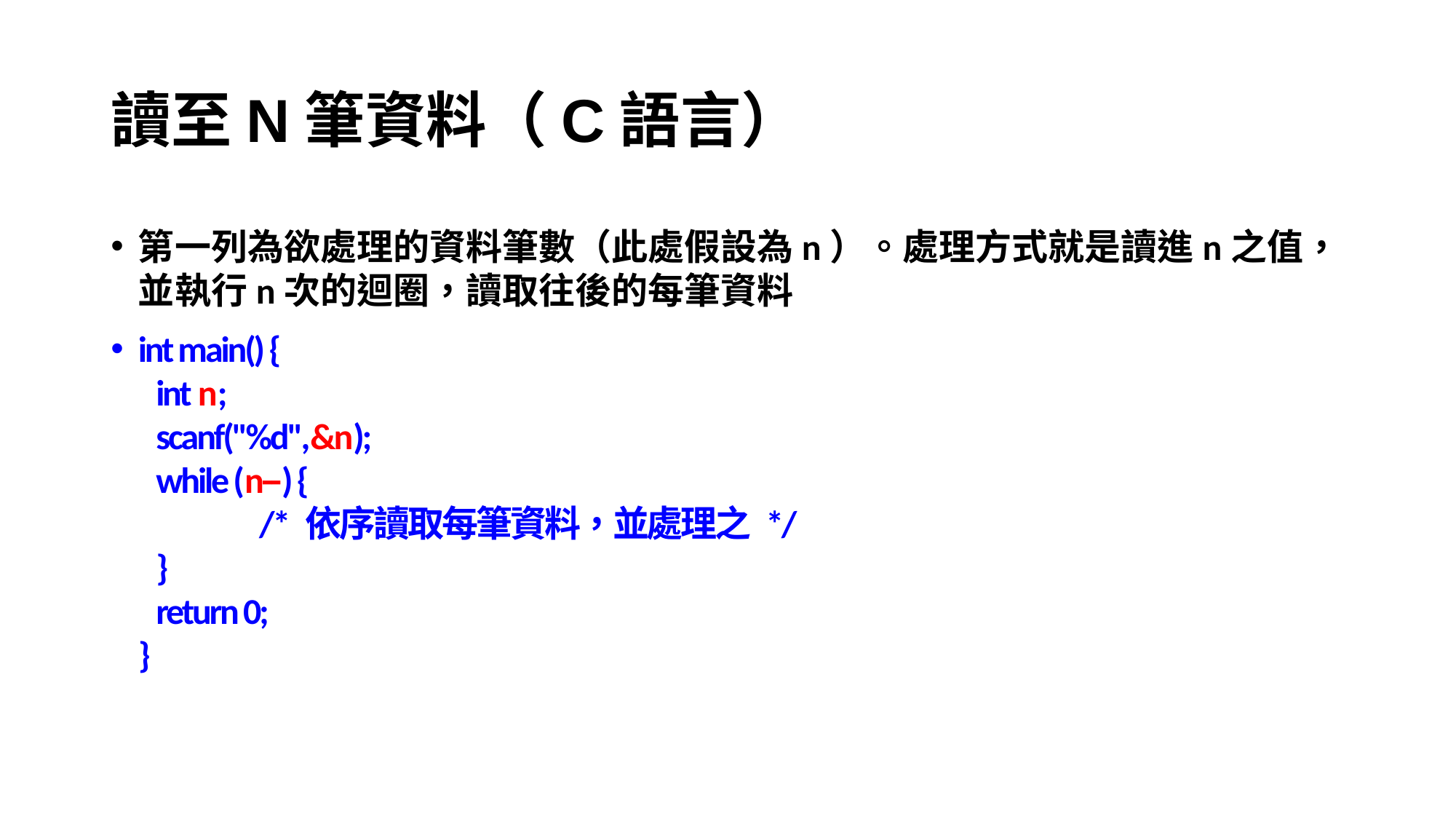

# 讀至N筆資料（C語言）
第一列為欲處理的資料筆數（此處假設為n）。處理方式就是讀進n之值，並執行n次的迴圈，讀取往後的每筆資料
int main() {
   int n;
   scanf("%d",&n);
   while (n--) {
	  /* 依序讀取每筆資料，並處理之 */
   }
   return 0;
}